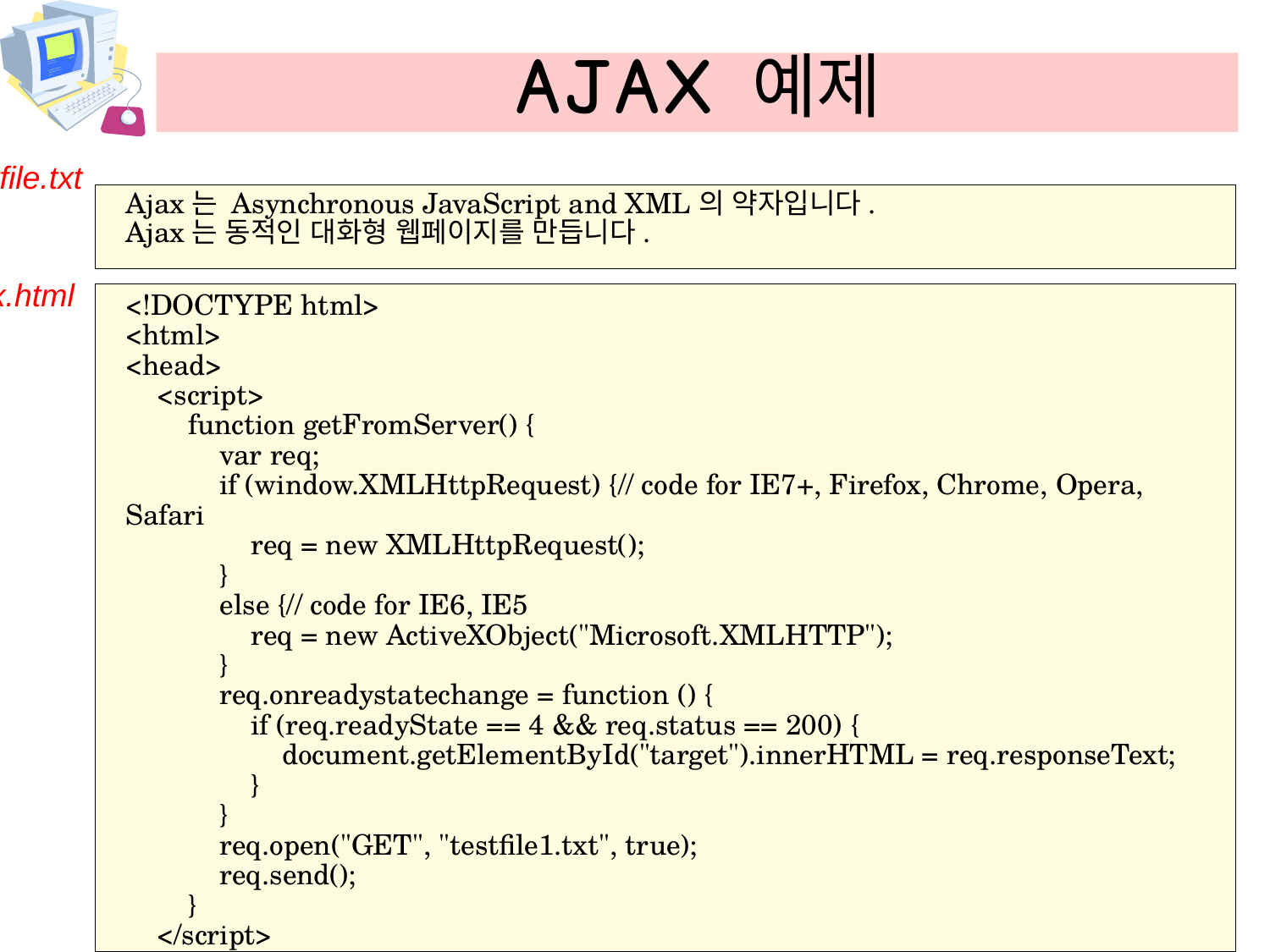

# AJAX 예제
testfile.txt
Ajax는 Asynchronous JavaScript and XML의 약자입니다.
Ajax는 동적인 대화형 웹페이지를 만듭니다.
ajax.html
<!DOCTYPE html>
<html>
<head>
    <script>
        function getFromServer() {
            var req;
            if (window.XMLHttpRequest) {// code for IE7+, Firefox, Chrome, Opera, Safari
                req = new XMLHttpRequest();
            }
            else {// code for IE6, IE5
                req = new ActiveXObject("Microsoft.XMLHTTP");
            }
            req.onreadystatechange = function () {
                if (req.readyState == 4 && req.status == 200) {
                    document.getElementById("target").innerHTML = req.responseText;
                }
            }
            req.open("GET", "testfile1.txt", true);
            req.send();
        }
    </script>